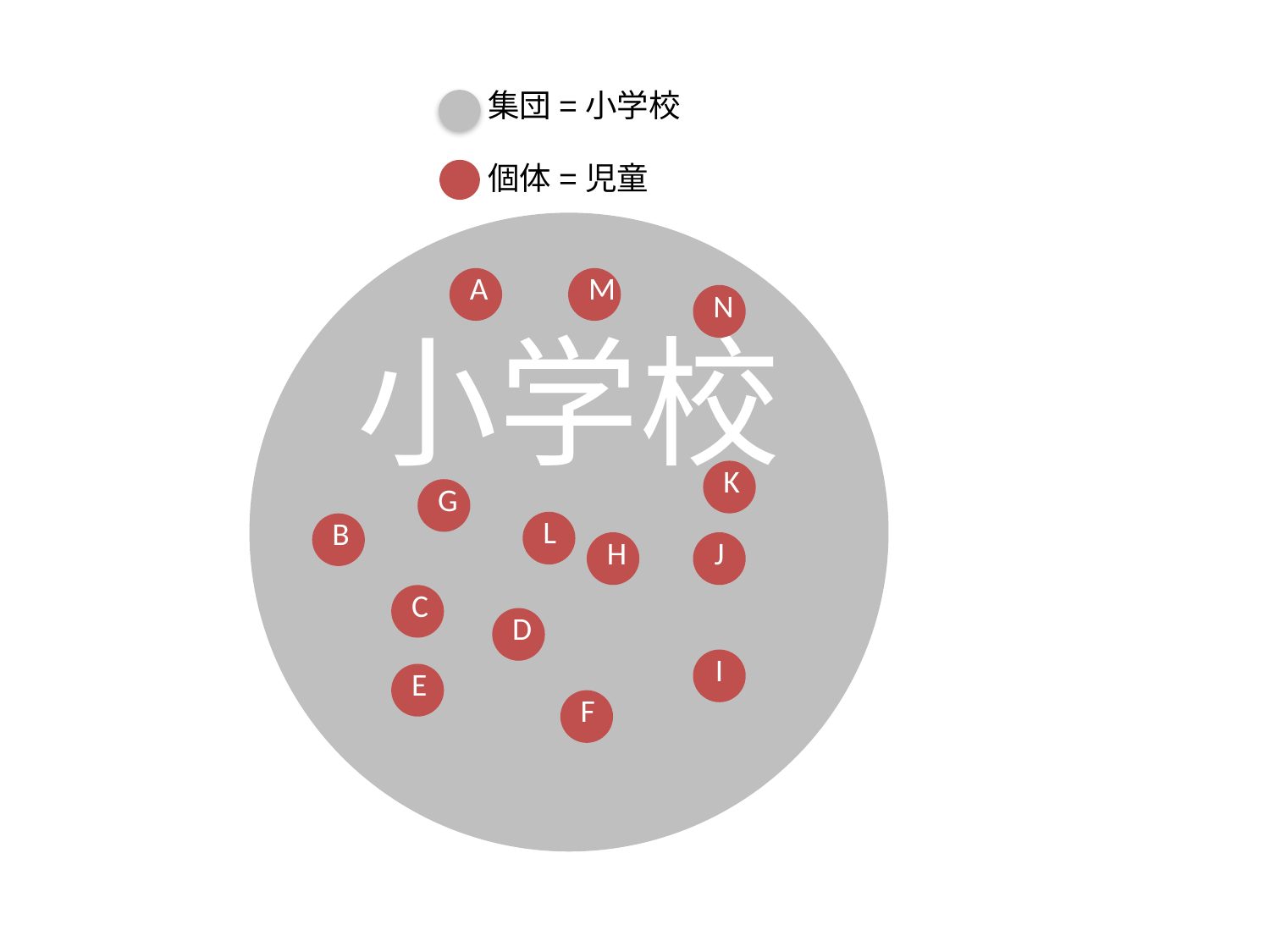

集団=小学校

個体=児童

小学校
A
M
N
K
G
L
B
H
J
C
D
I
E
F